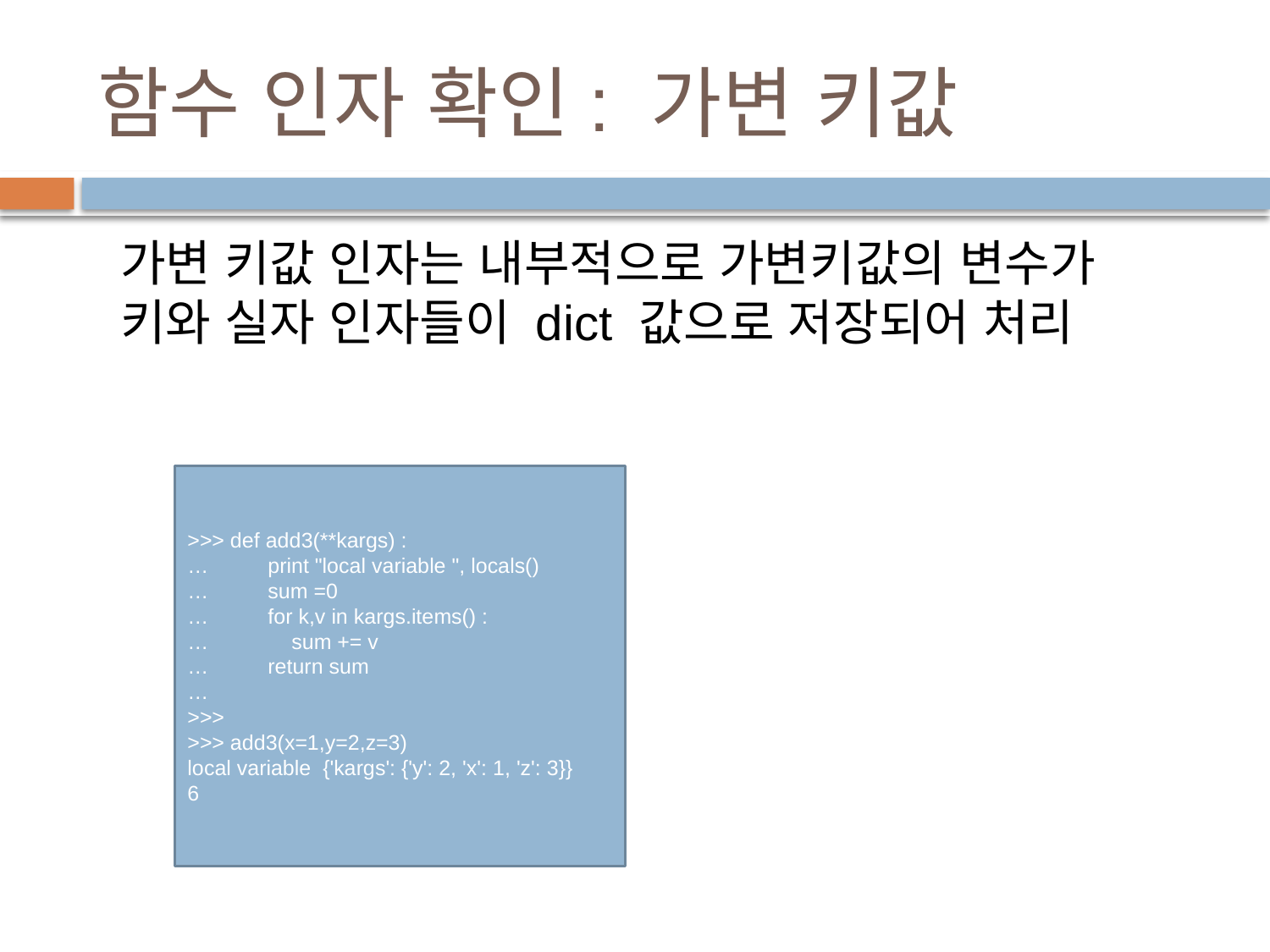

# 함수 인자 확인: 가변 키값
가변 키값 인자는 내부적으로 가변키값의 변수가 키와 실자 인자들이 dict 값으로 저장되어 처리
>>> def add3(**kargs) :
…          print "local variable ", locals()
…          sum =0
…          for k,v in kargs.items() :
…              sum += v
…          return sum
…
>>>
>>> add3(x=1,y=2,z=3)
local variable  {'kargs': {'y': 2, 'x': 1, 'z': 3}}
6